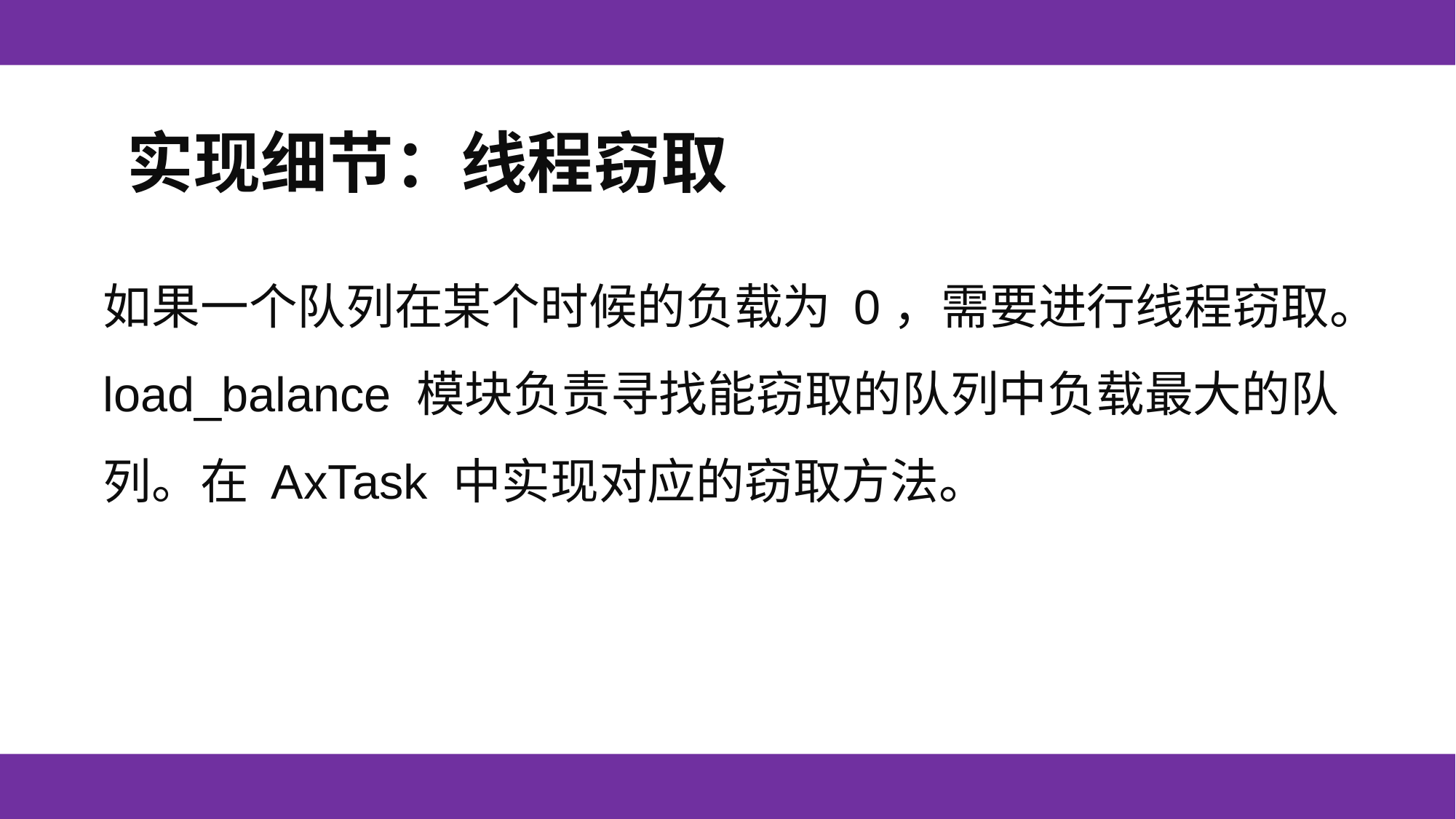

实现细节：线程窃取
如果一个队列在某个时候的负载为 0，需要进行线程窃取。
load_balance 模块负责寻找能窃取的队列中负载最大的队列。在 AxTask 中实现对应的窃取方法。